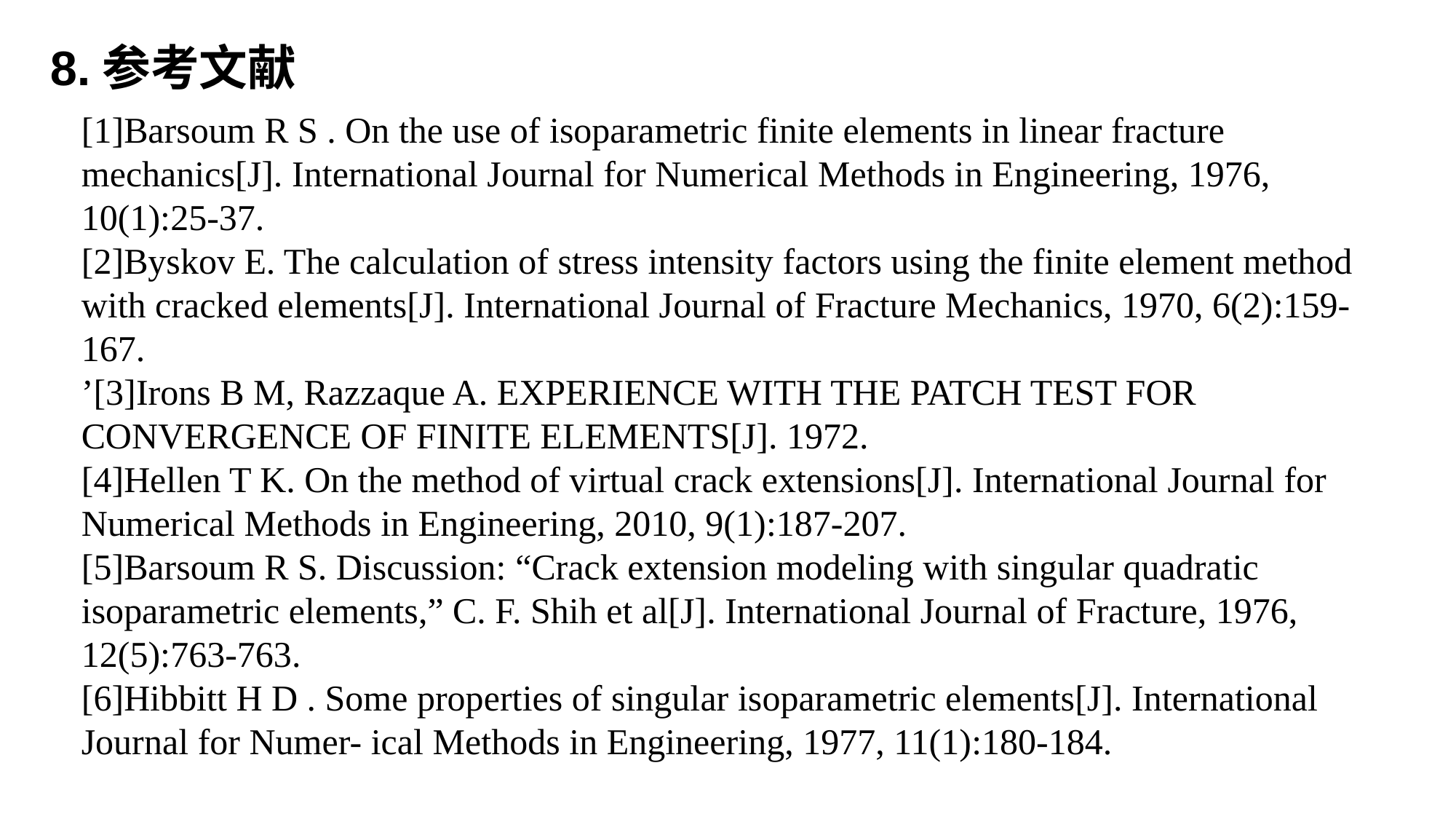

8.参考文献
[1]Barsoum R S . On the use of isoparametric finite elements in linear fracture mechanics[J]. International Journal for Numerical Methods in Engineering, 1976, 10(1):25-37.
[2]Byskov E. The calculation of stress intensity factors using the finite element method with cracked elements[J]. International Journal of Fracture Mechanics, 1970, 6(2):159-167.
’[3]Irons B M, Razzaque A. EXPERIENCE WITH THE PATCH TEST FOR CONVERGENCE OF FINITE ELEMENTS[J]. 1972.
[4]Hellen T K. On the method of virtual crack extensions[J]. International Journal for Numerical Methods in Engineering, 2010, 9(1):187-207.
[5]Barsoum R S. Discussion: “Crack extension modeling with singular quadratic isoparametric elements,” C. F. Shih et al[J]. International Journal of Fracture, 1976, 12(5):763-763.
[6]Hibbitt H D . Some properties of singular isoparametric elements[J]. International Journal for Numer- ical Methods in Engineering, 1977, 11(1):180-184.